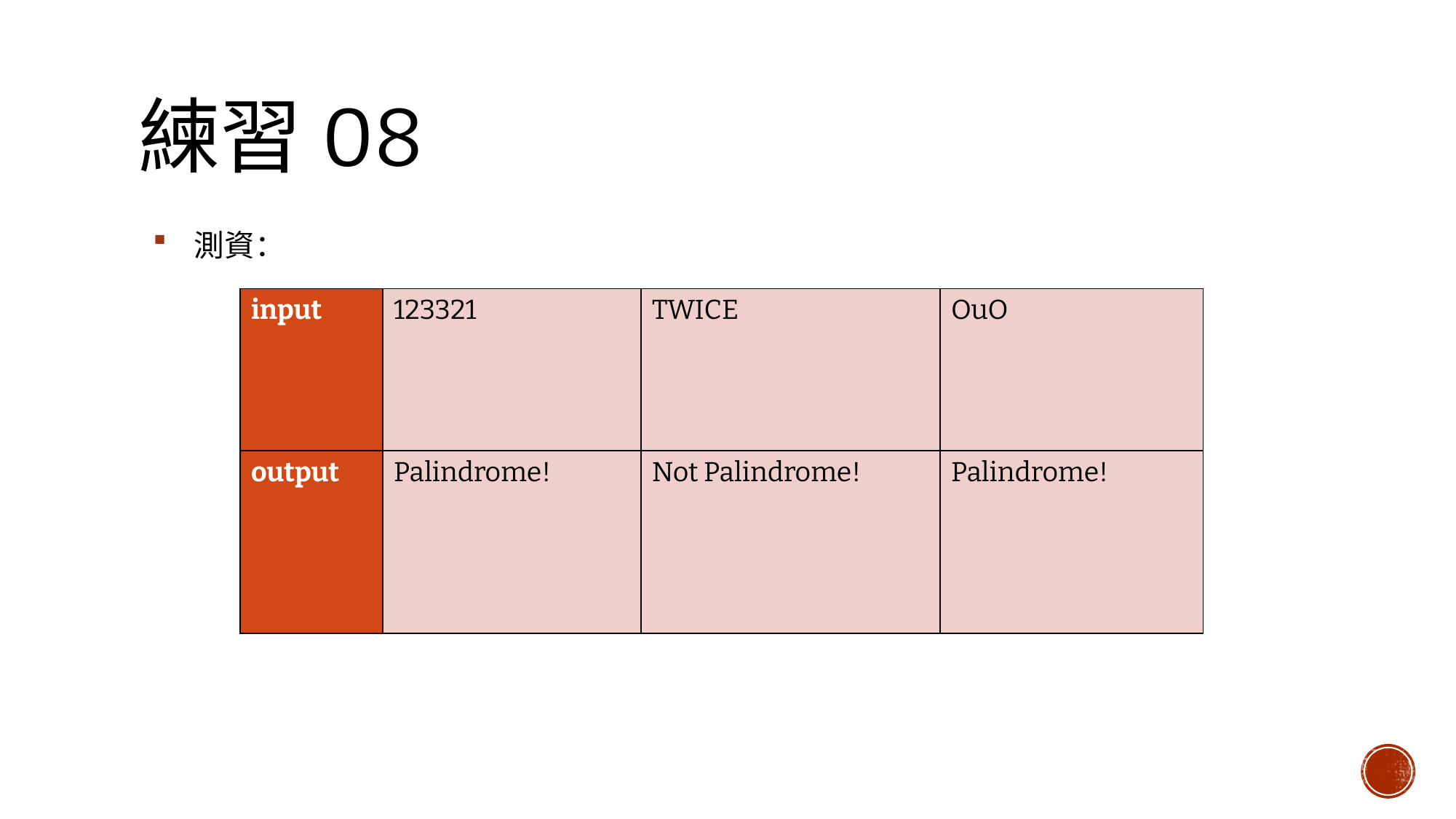

# 練習08
測資：
| input | 123321 | TWICE | OuO |
| --- | --- | --- | --- |
| output | Palindrome! | Not Palindrome! | Palindrome! |